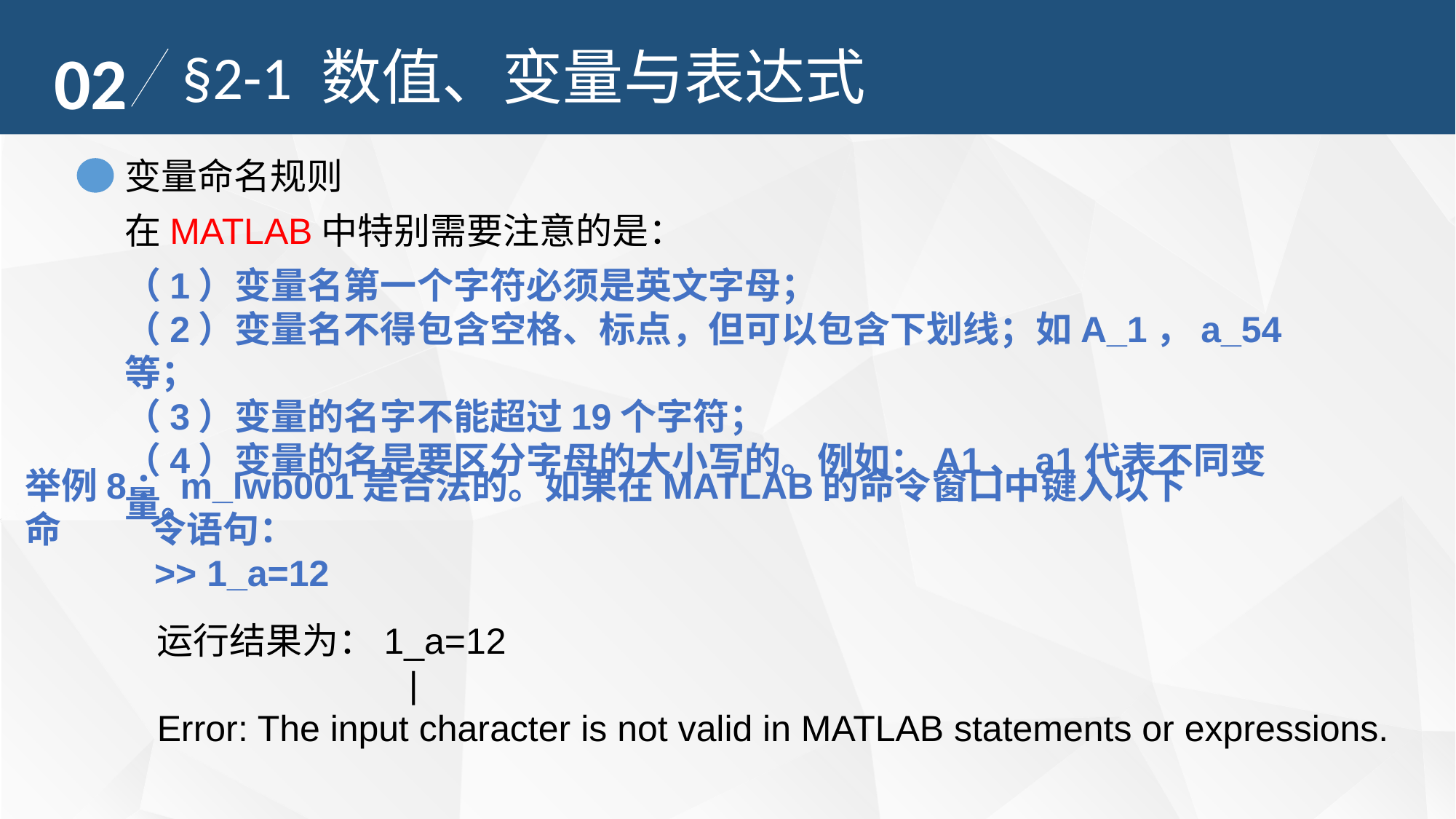

02
§2-1 数值、变量与表达式
变量命名规则

在MATLAB中特别需要注意的是：
（1）变量名第一个字符必须是英文字母；
（2）变量名不得包含空格、标点，但可以包含下划线；如A_1，a_54等；
（3）变量的名字不能超过19个字符；
（4）变量的名是要区分字母的大小写的。例如：A1、a1代表不同变量。
举例8：m_lwb001是合法的。如果在MATLAB的命令窗口中键入以下命	  令语句：
	  >> 1_a=12
运行结果为：1_a=12
	              |
Error: The input character is not valid in MATLAB statements or expressions.